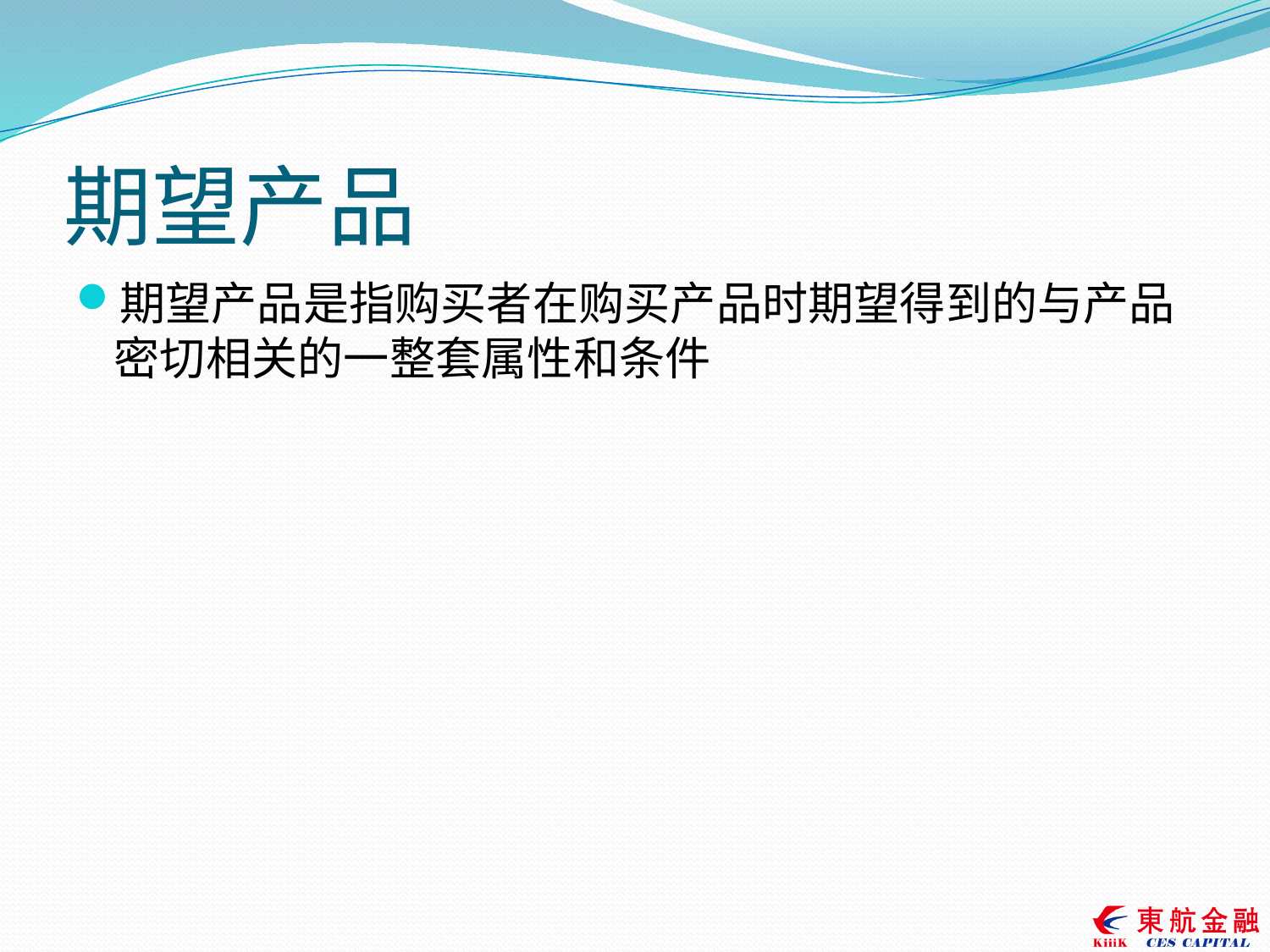

# 期望产品
期望产品是指购买者在购买产品时期望得到的与产品密切相关的一整套属性和条件